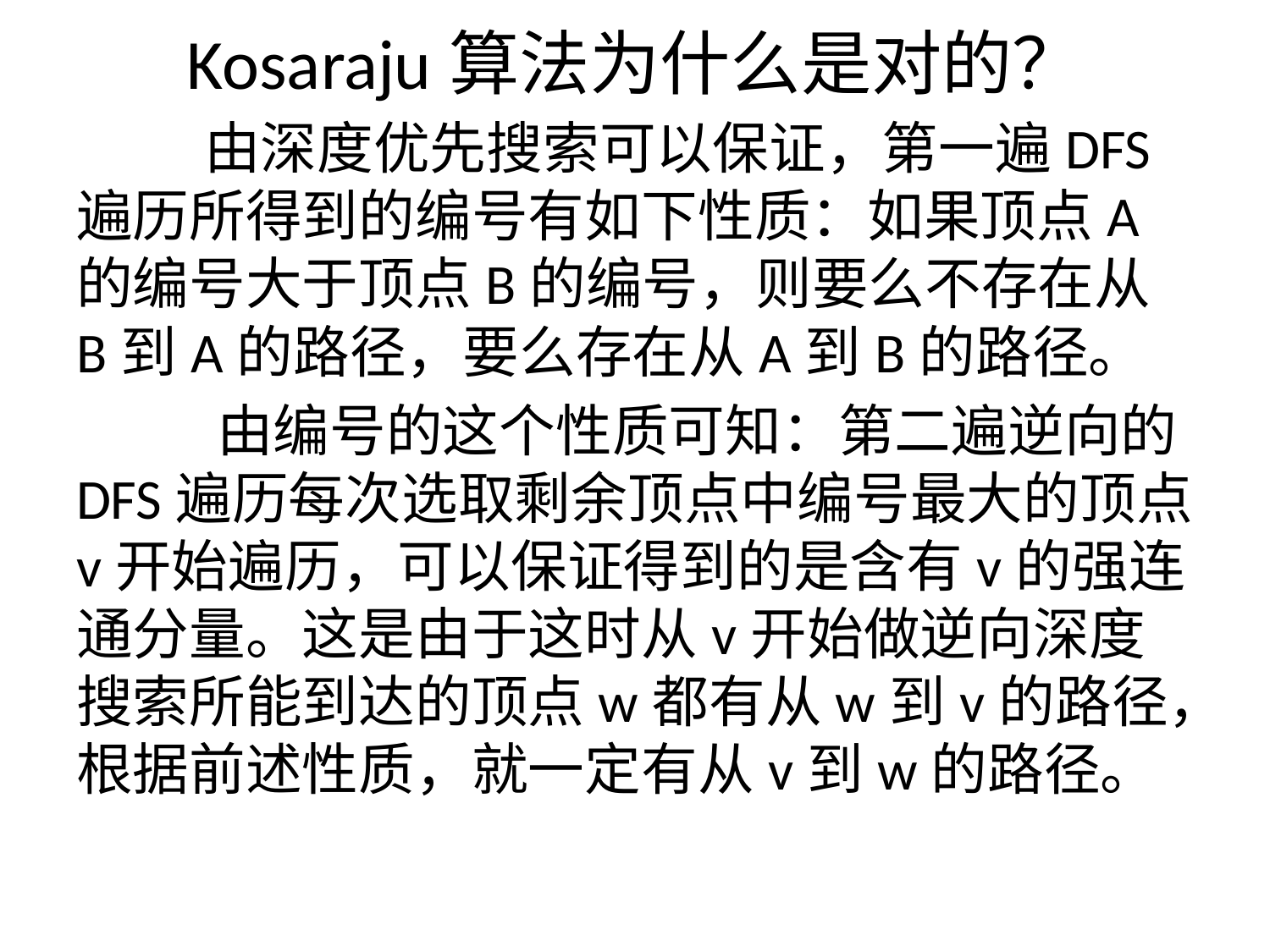

# Kosaraju算法为什么是对的？
         由深度优先搜索可以保证，第一遍DFS遍历所得到的编号有如下性质：如果顶点A的编号大于顶点B的编号，则要么不存在从B到A的路径，要么存在从A到B的路径。
          由编号的这个性质可知：第二遍逆向的DFS遍历每次选取剩余顶点中编号最大的顶点v开始遍历，可以保证得到的是含有v的强连通分量。这是由于这时从v开始做逆向深度搜索所能到达的顶点w都有从w到v的路径，根据前述性质，就一定有从v到w的路径。